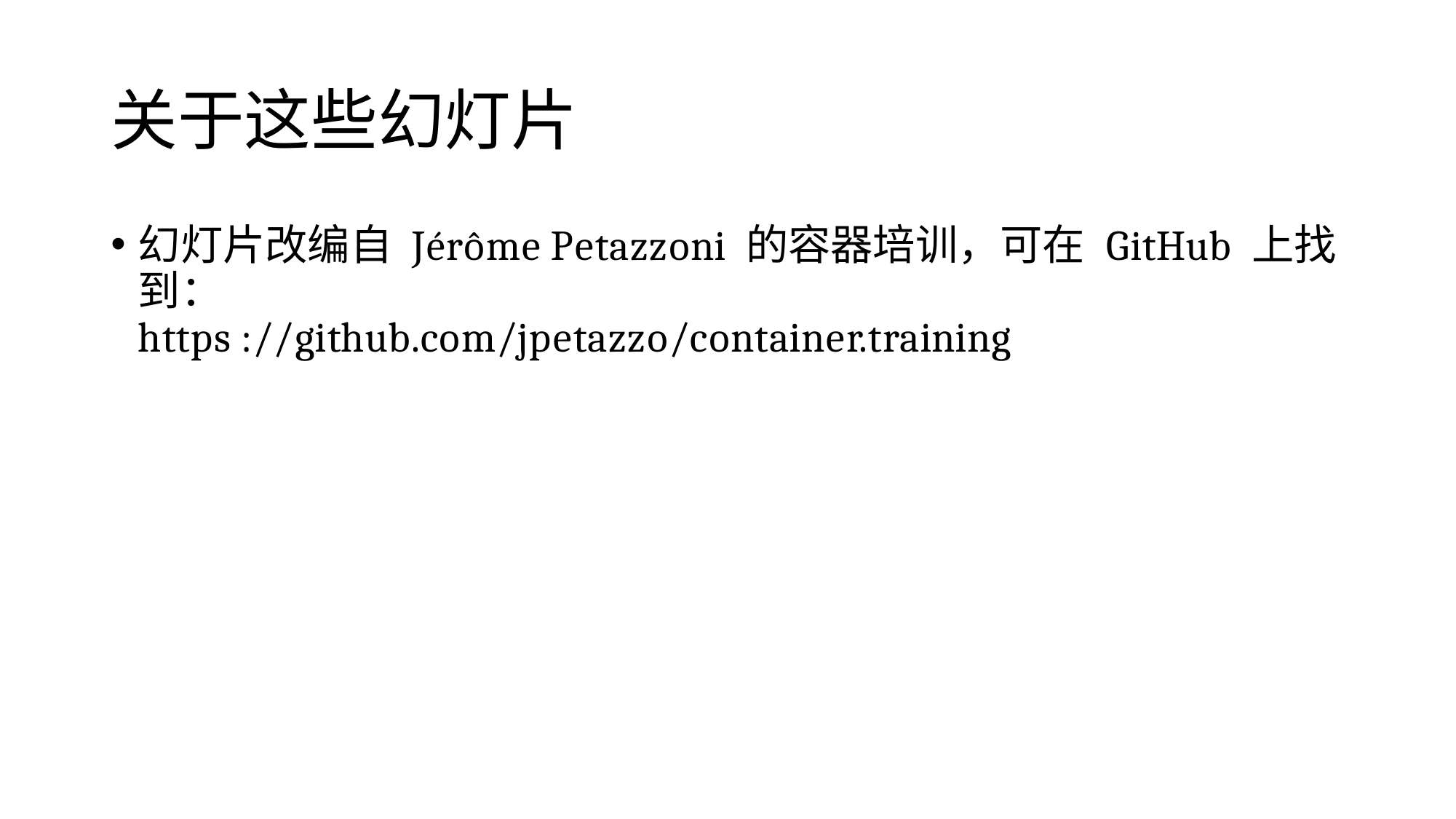

# 关于这些幻灯片
幻灯片改编自 Jérôme Petazzoni 的容器培训，可在 GitHub 上找到：
https ://github.com/jpetazzo/container.training